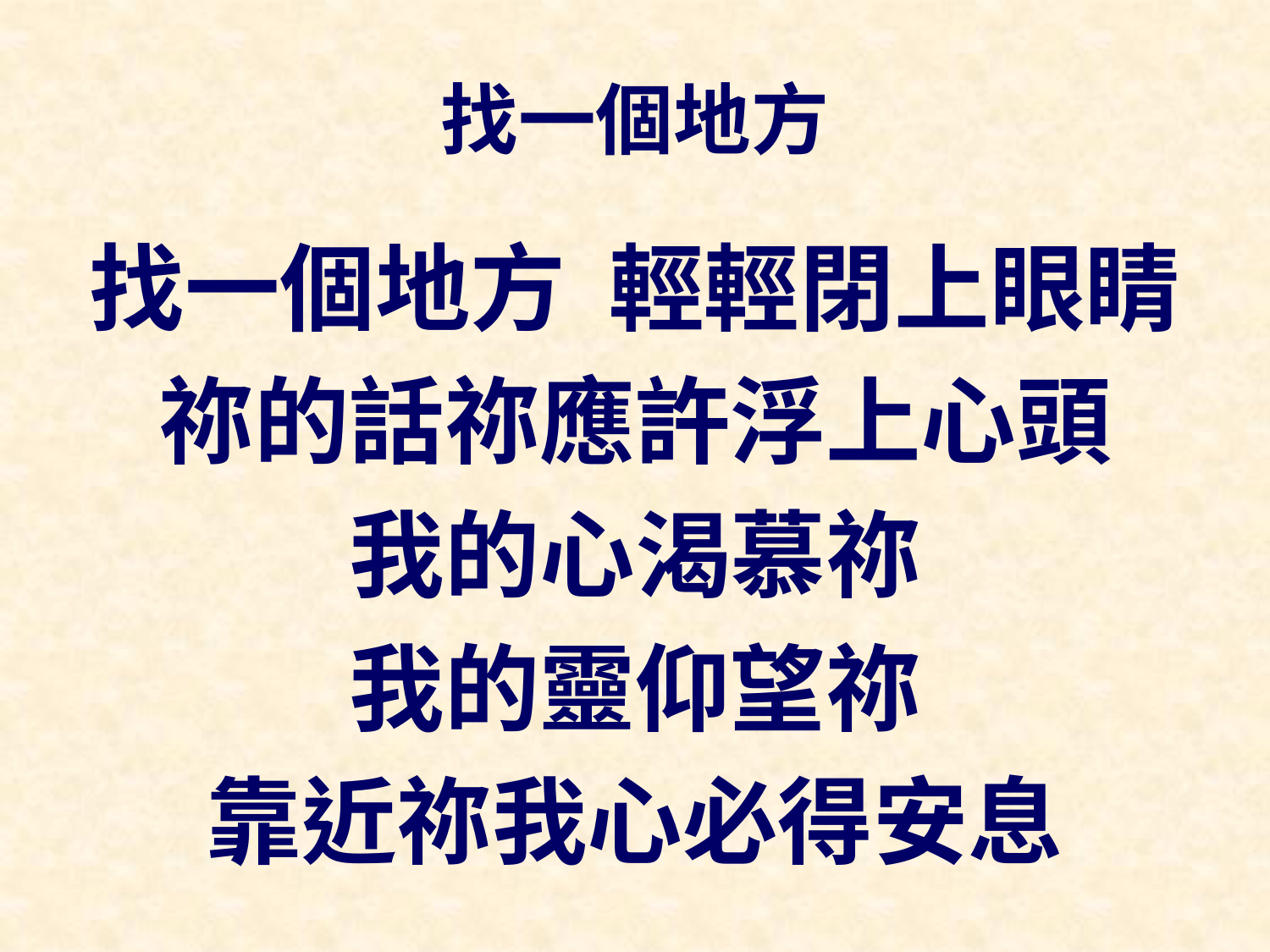

# 找一個地方
找一個地方  輕輕閉上眼睛
祢的話祢應許浮上心頭
我的心渴慕祢
我的靈仰望祢
靠近祢我心必得安息